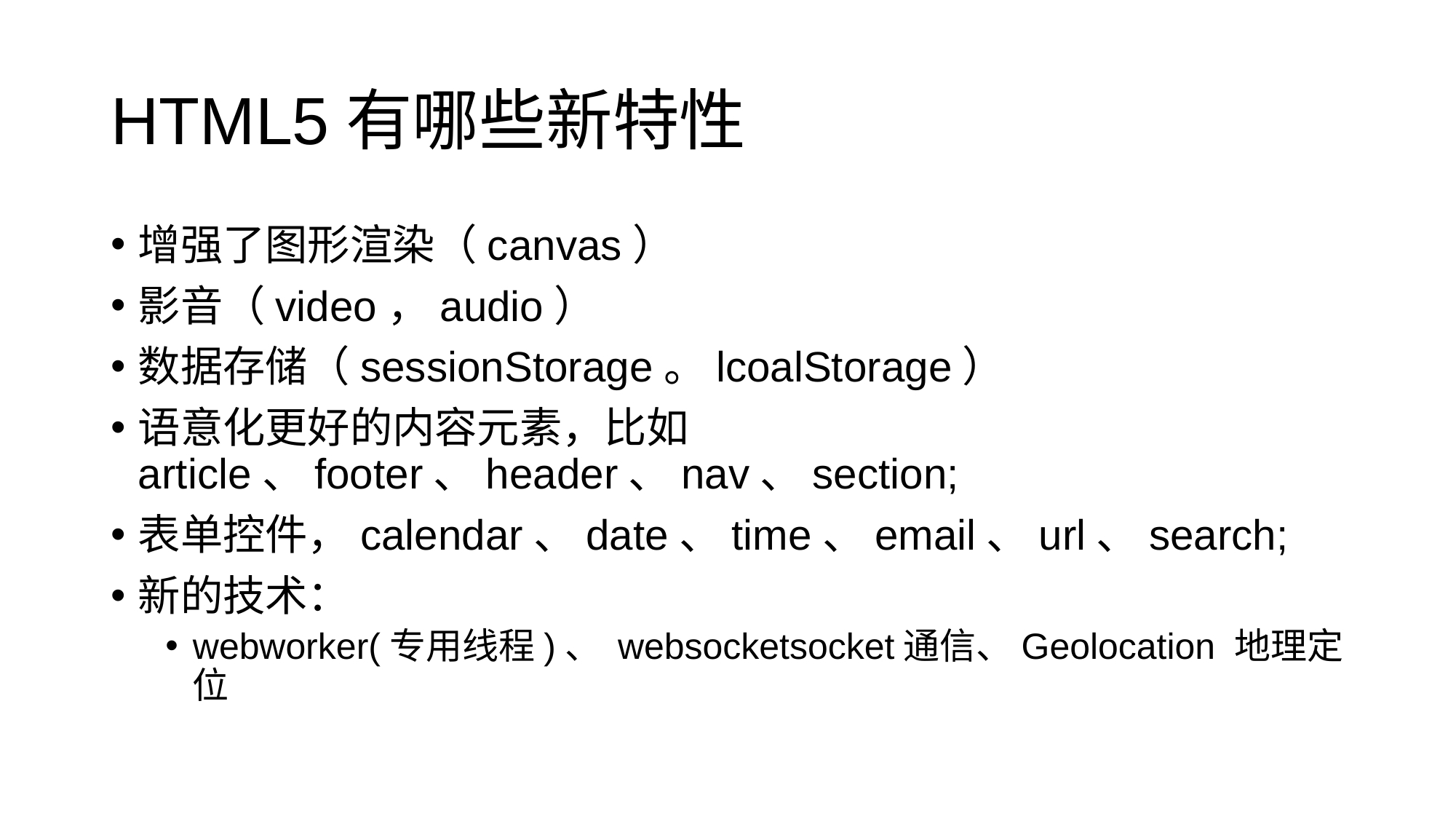

# HTML5有哪些新特性
增强了图形渲染（canvas）
影音（video，audio）
数据存储（sessionStorage。lcoalStorage）
语意化更好的内容元素，比如article、footer、header、nav、section;
表单控件，calendar、date、time、email、url、search;
新的技术：
webworker(专用线程)、 websocketsocket通信、Geolocation 地理定位